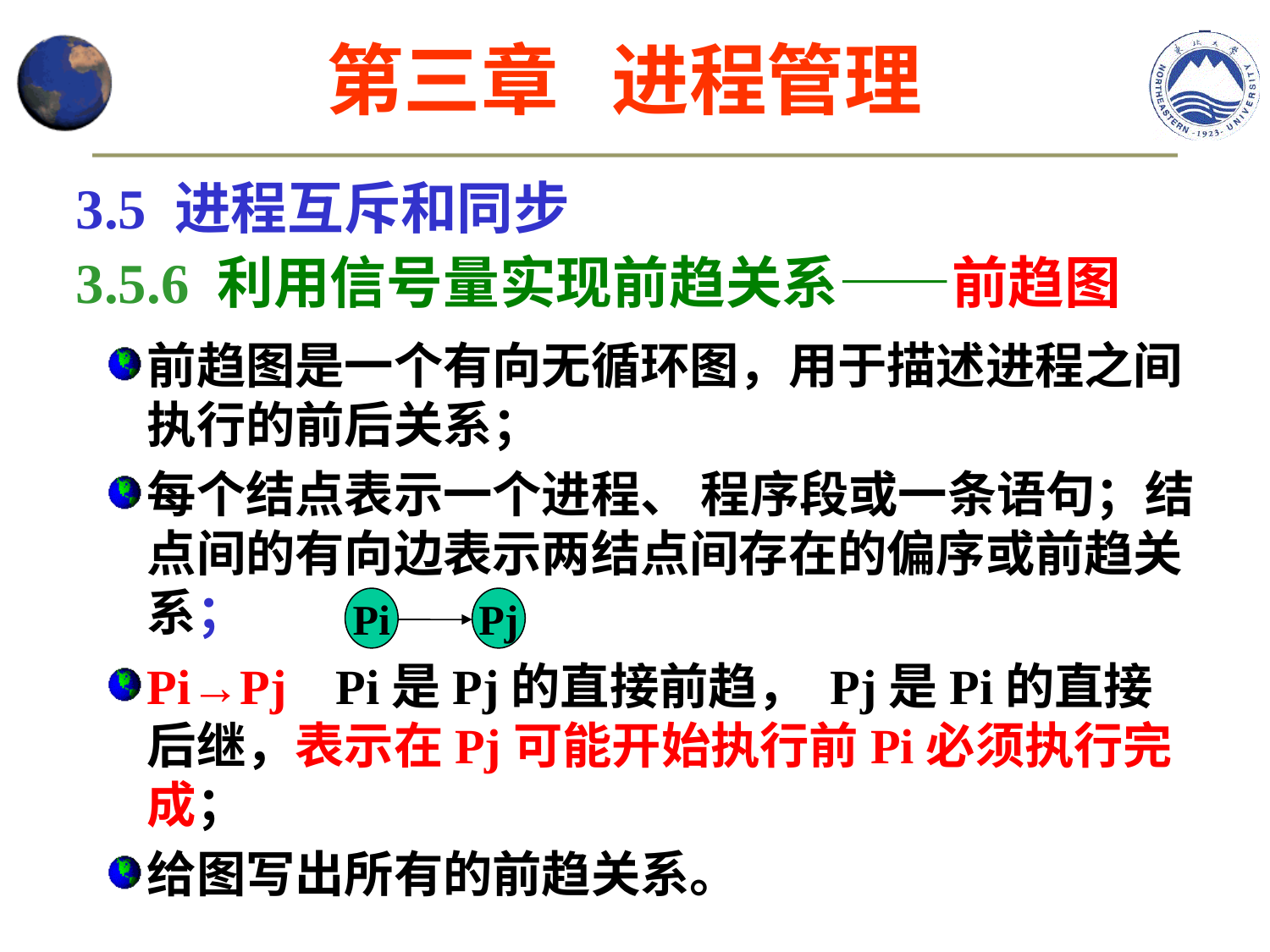

第三章   进程管理
3.5 进程互斥和同步
3.5.6 利用信号量实现前趋关系——前趋图
前趋图是一个有向无循环图，用于描述进程之间执行的前后关系；
每个结点表示一个进程、 程序段或一条语句；结点间的有向边表示两结点间存在的偏序或前趋关系；
Pi→Pj    Pi是Pj的直接前趋， Pj是Pi的直接后继，表示在Pj可能开始执行前Pi必须执行完成；
给图写出所有的前趋关系。
Pi
Pj